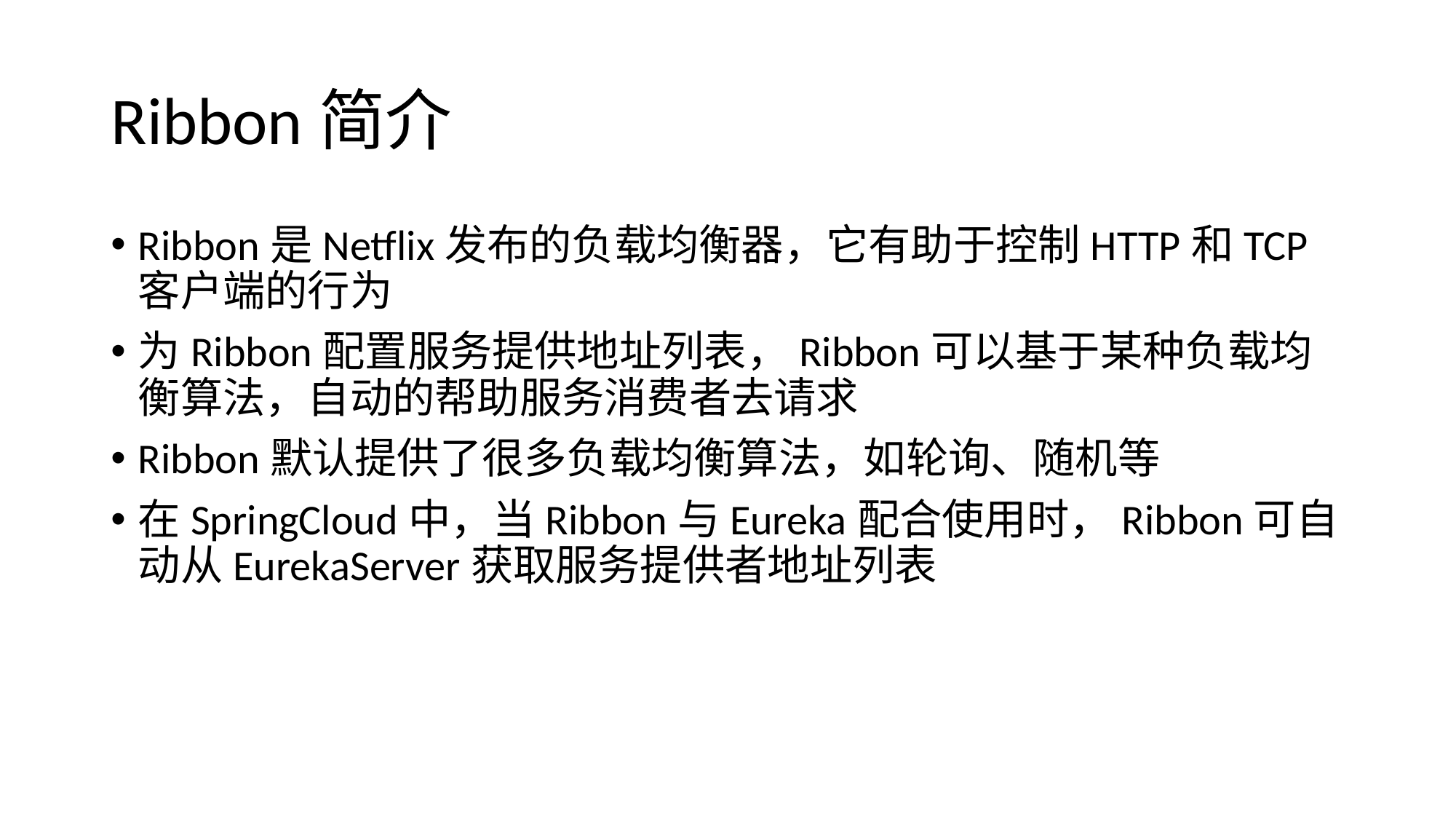

# Ribbon简介
Ribbon是Netflix发布的负载均衡器，它有助于控制HTTP和TCP客户端的行为
为Ribbon配置服务提供地址列表，Ribbon可以基于某种负载均衡算法，自动的帮助服务消费者去请求
Ribbon默认提供了很多负载均衡算法，如轮询、随机等
在SpringCloud中，当Ribbon与Eureka配合使用时，Ribbon可自动从EurekaServer获取服务提供者地址列表